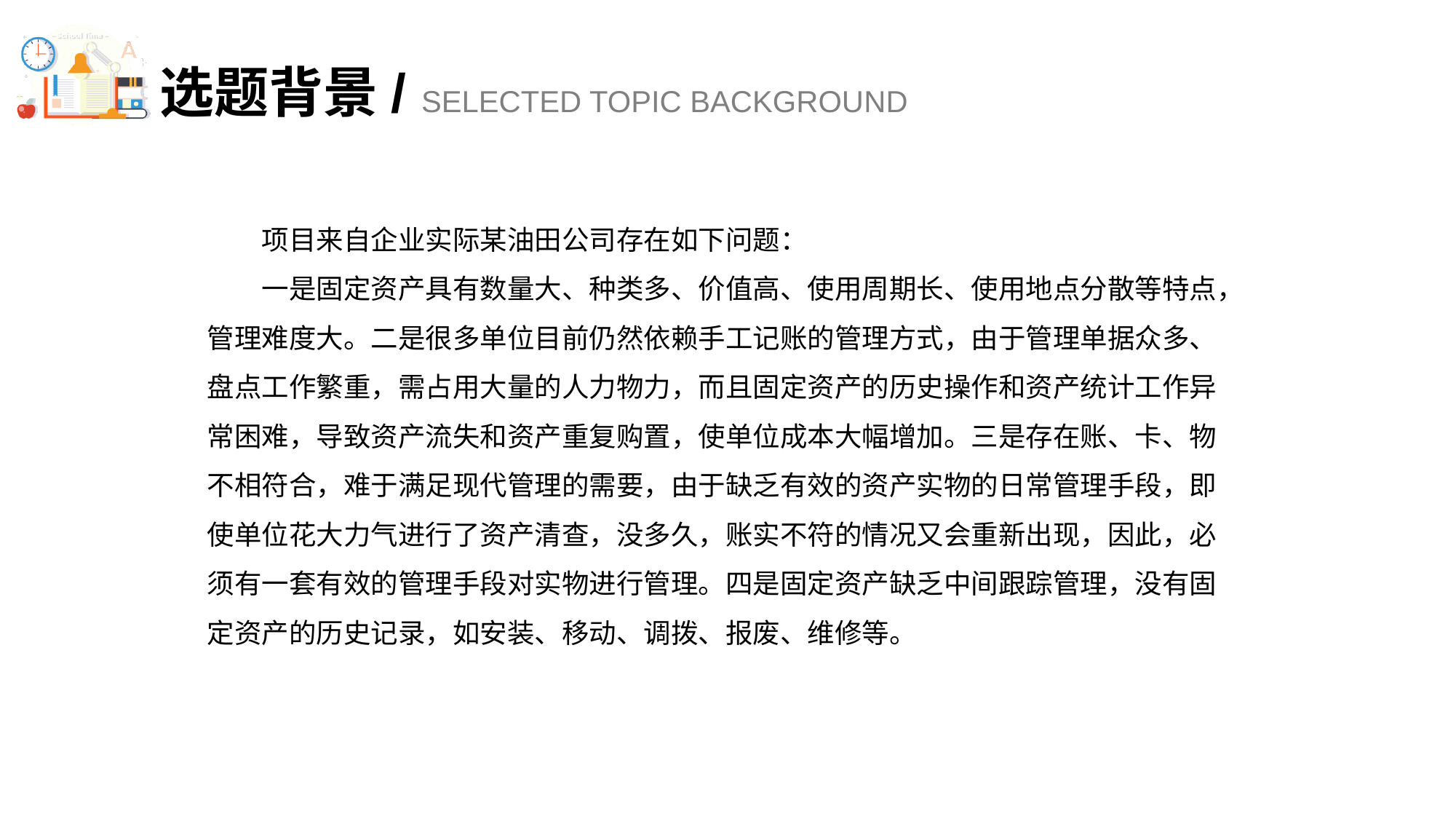

选题背景/ SELECTED TOPIC BACKGROUND
项目来自企业实际某油田公司存在如下问题：
一是固定资产具有数量大、种类多、价值高、使用周期长、使用地点分散等特点，管理难度大。二是很多单位目前仍然依赖手工记账的管理方式，由于管理单据众多、盘点工作繁重，需占用大量的人力物力，而且固定资产的历史操作和资产统计工作异常困难，导致资产流失和资产重复购置，使单位成本大幅增加。三是存在账、卡、物不相符合，难于满足现代管理的需要，由于缺乏有效的资产实物的日常管理手段，即使单位花大力气进行了资产清查，没多久，账实不符的情况又会重新出现，因此，必须有一套有效的管理手段对实物进行管理。四是固定资产缺乏中间跟踪管理，没有固定资产的历史记录，如安装、移动、调拨、报废、维修等。